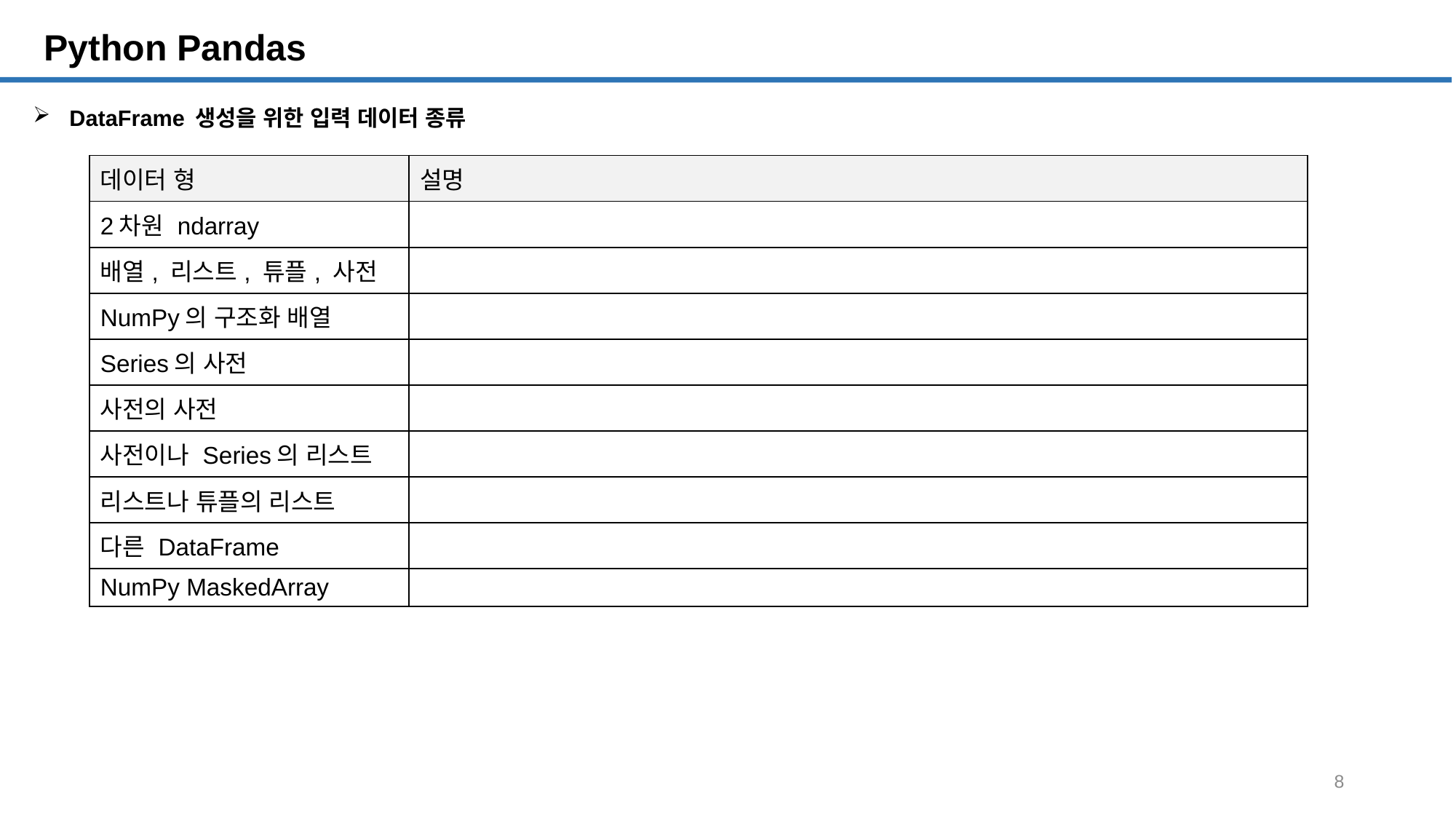

SQL 튜닝 개요
# Python Pandas

DataFrame 생성을 위한 입력 데이터 종류
| 데이터 형 | 설명 |
| --- | --- |
| 2차원 ndarray |  |
| 배열, 리스트, 튜플, 사전 |  |
| NumPy의 구조화 배열 |  |
| Series의 사전 |  |
| 사전의 사전 |  |
| 사전이나 Series의 리스트 |  |
| 리스트나 튜플의 리스트 |  |
| 다른 DataFrame |  |
| NumPy MaskedArray |  |
8